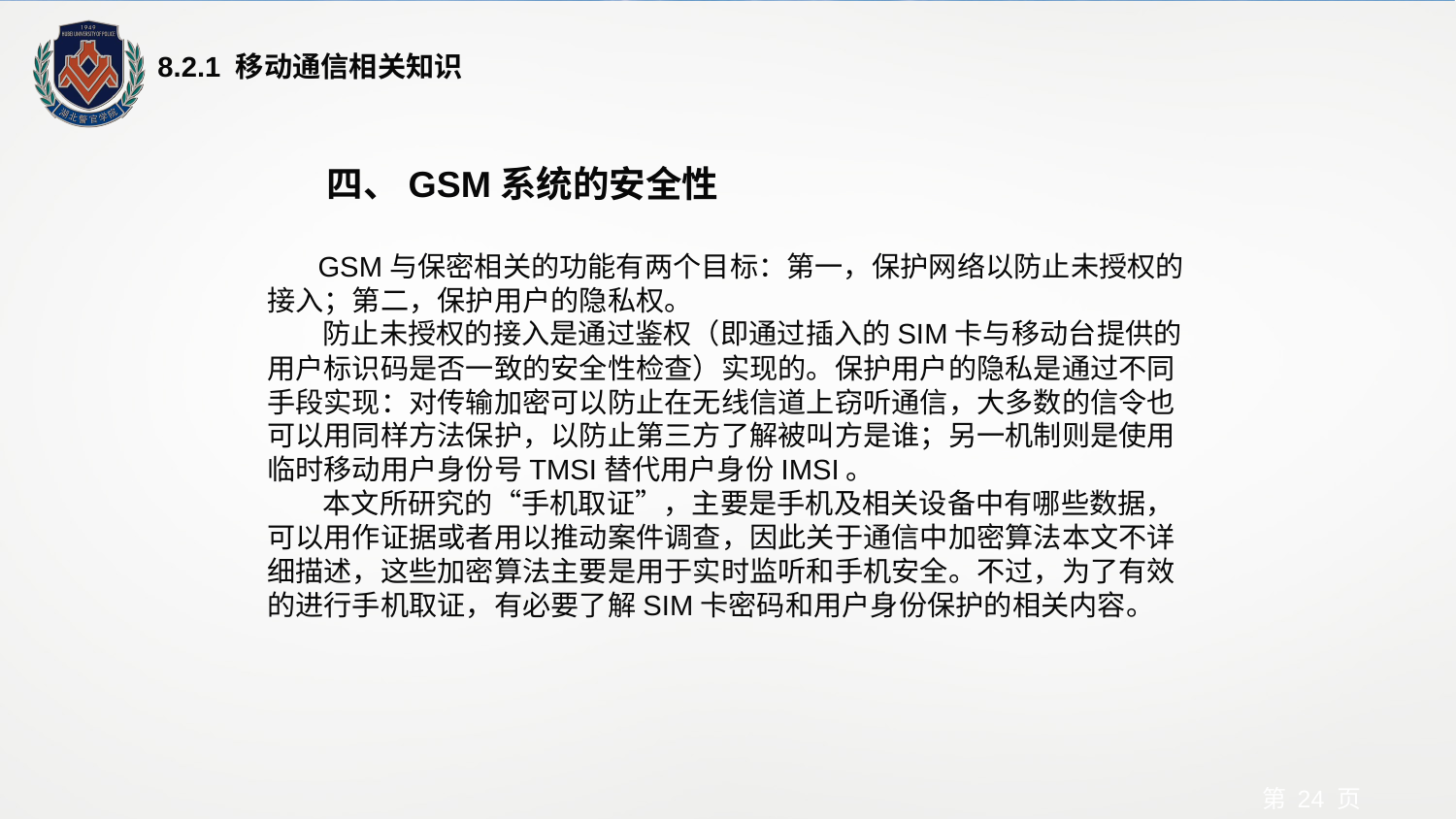

8.2.1 移动通信相关知识
 四、GSM系统的安全性

 GSM与保密相关的功能有两个目标：第一，保护网络以防止未授权的接入；第二，保护用户的隐私权。
 防止未授权的接入是通过鉴权（即通过插入的SIM卡与移动台提供的用户标识码是否一致的安全性检查）实现的。保护用户的隐私是通过不同手段实现：对传输加密可以防止在无线信道上窃听通信，大多数的信令也可以用同样方法保护，以防止第三方了解被叫方是谁；另一机制则是使用临时移动用户身份号TMSI替代用户身份IMSI。
 本文所研究的“手机取证”，主要是手机及相关设备中有哪些数据，可以用作证据或者用以推动案件调查，因此关于通信中加密算法本文不详细描述，这些加密算法主要是用于实时监听和手机安全。不过，为了有效的进行手机取证，有必要了解SIM卡密码和用户身份保护的相关内容。